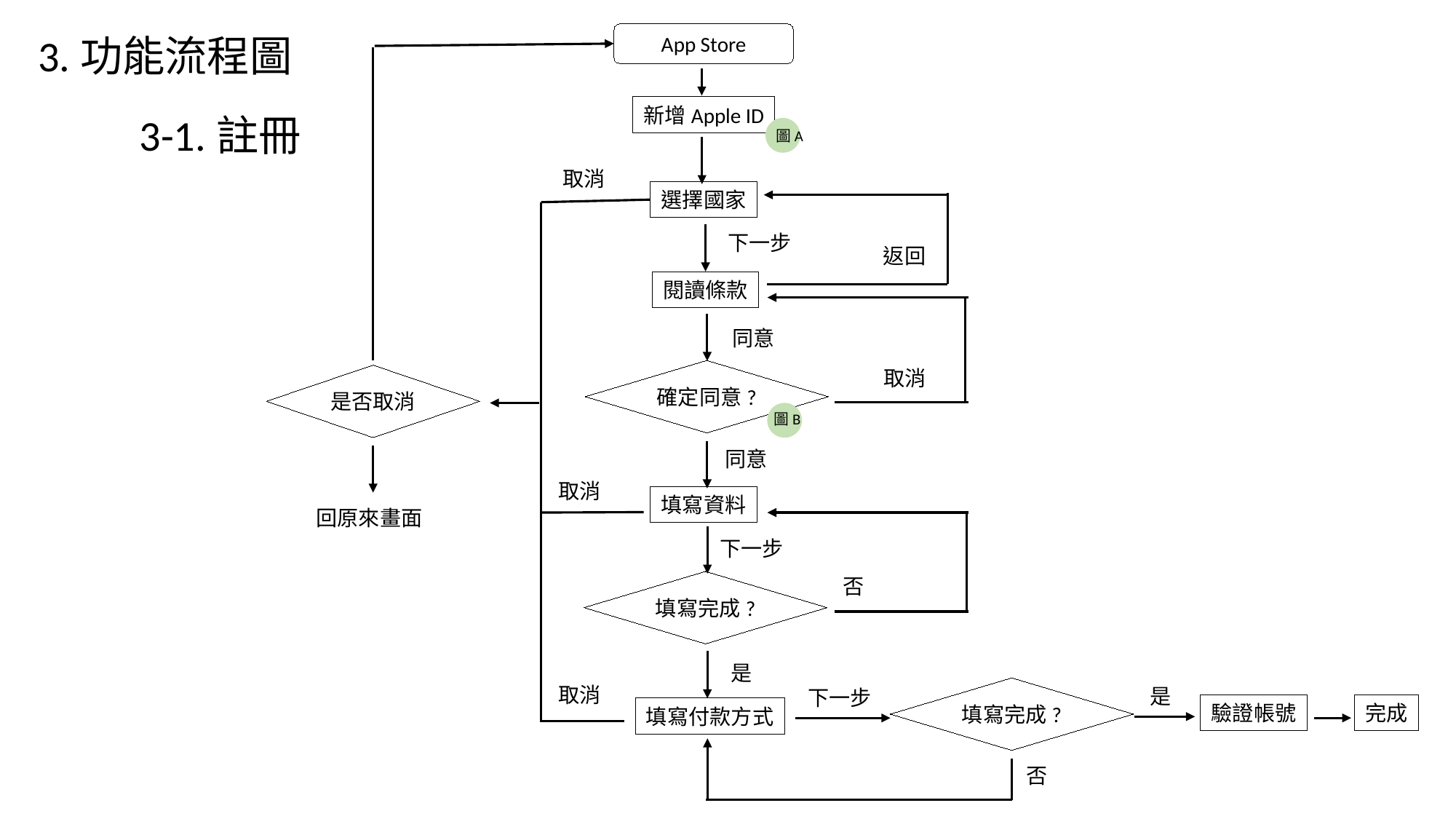

3.功能流程圖
App Store
新增Apple ID
3-1.註冊

圖A
取消
選擇國家
下一步
返回
閱讀條款
同意
取消
確定同意?
是否取消

圖B
同意
取消
填寫資料
回原來畫面
下一步
否
填寫完成?
是
取消
是
填寫完成?
下一步
完成
驗證帳號
填寫付款方式
否